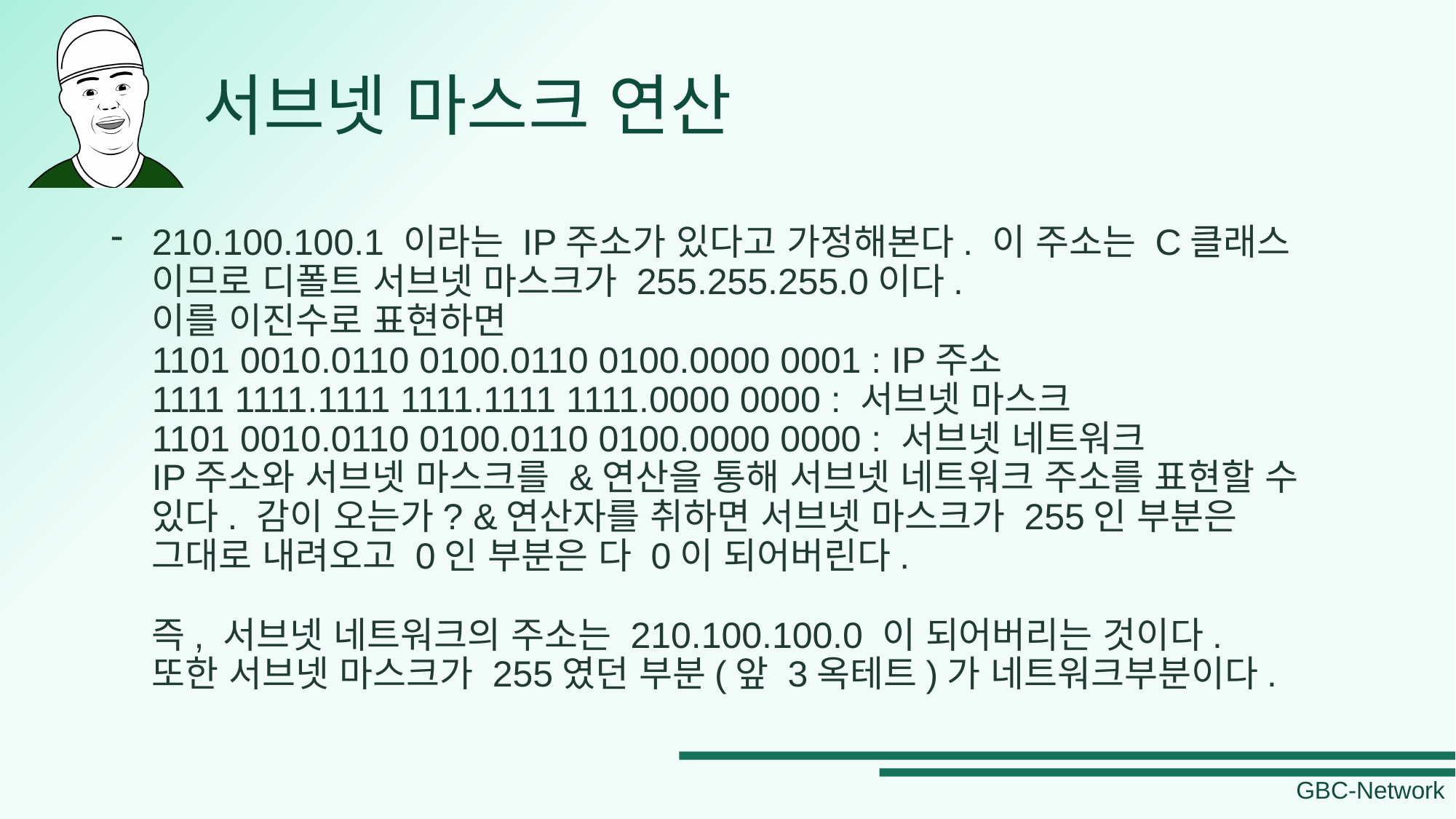

# 서브넷 마스크 연산
210.100.100.1 이라는 IP주소가 있다고 가정해본다. 이 주소는 C클래스 이므로 디폴트 서브넷 마스크가 255.255.255.0이다.
이를 이진수로 표현하면
1101 0010.0110 0100.0110 0100.0000 0001 : IP주소
1111 1111.1111 1111.1111 1111.0000 0000 : 서브넷 마스크
1101 0010.0110 0100.0110 0100.0000 0000 : 서브넷 네트워크
IP주소와 서브넷 마스크를 &연산을 통해 서브넷 네트워크 주소를 표현할 수 있다. 감이 오는가? &연산자를 취하면 서브넷 마스크가 255인 부분은 그대로 내려오고 0인 부분은 다 0이 되어버린다.
즉, 서브넷 네트워크의 주소는 210.100.100.0 이 되어버리는 것이다.
또한 서브넷 마스크가 255였던 부분(앞 3옥테트)가 네트워크부분이다.